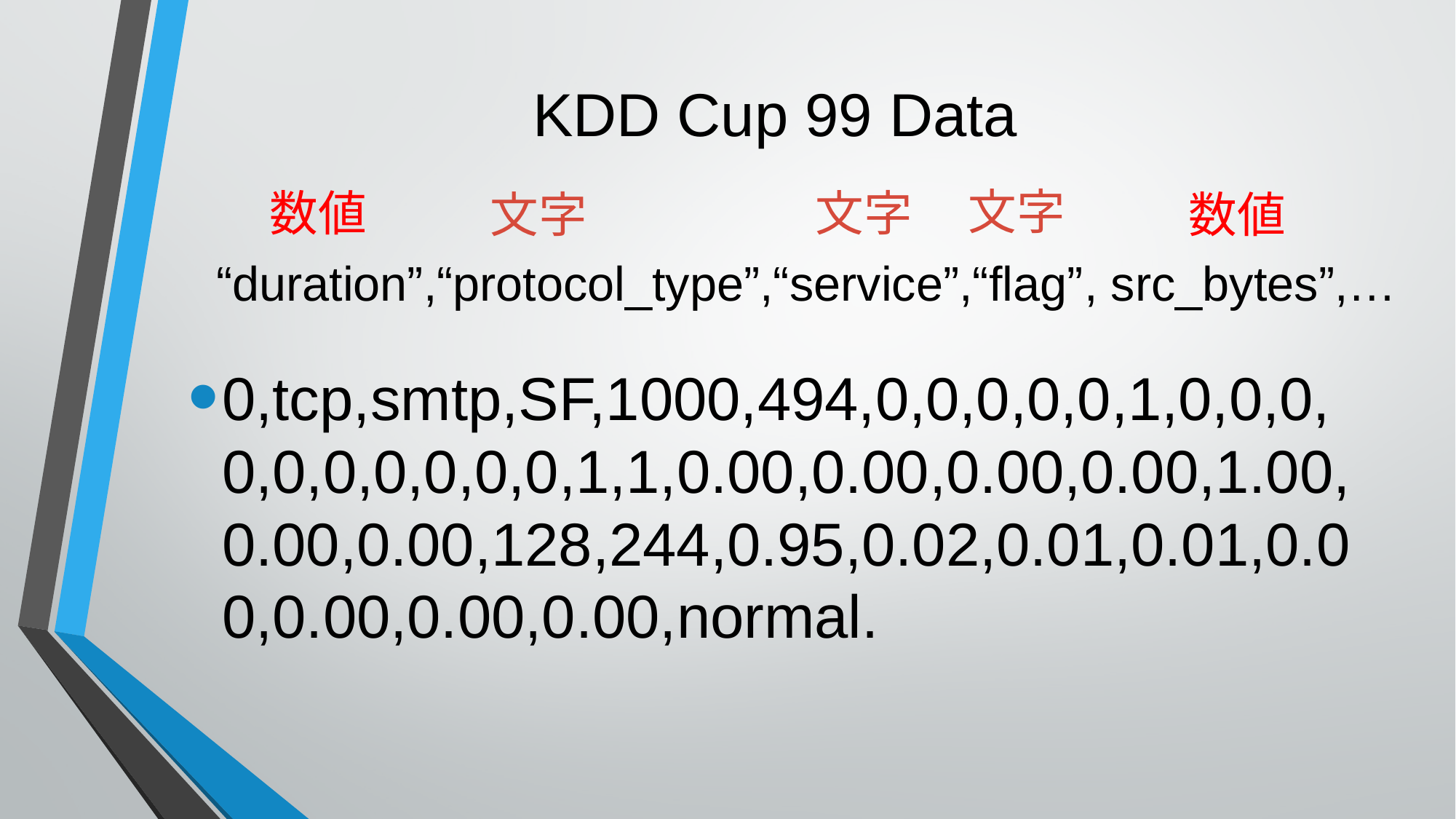

# KDD Cup 99 Data
文字
文字
数値
文字
数値
“duration”,“protocol_type”,“service”,“flag”, src_bytes”,…
0,tcp,smtp,SF,1000,494,0,0,0,0,0,1,0,0,0,0,0,0,0,0,0,0,1,1,0.00,0.00,0.00,0.00,1.00,0.00,0.00,128,244,0.95,0.02,0.01,0.01,0.00,0.00,0.00,0.00,normal.